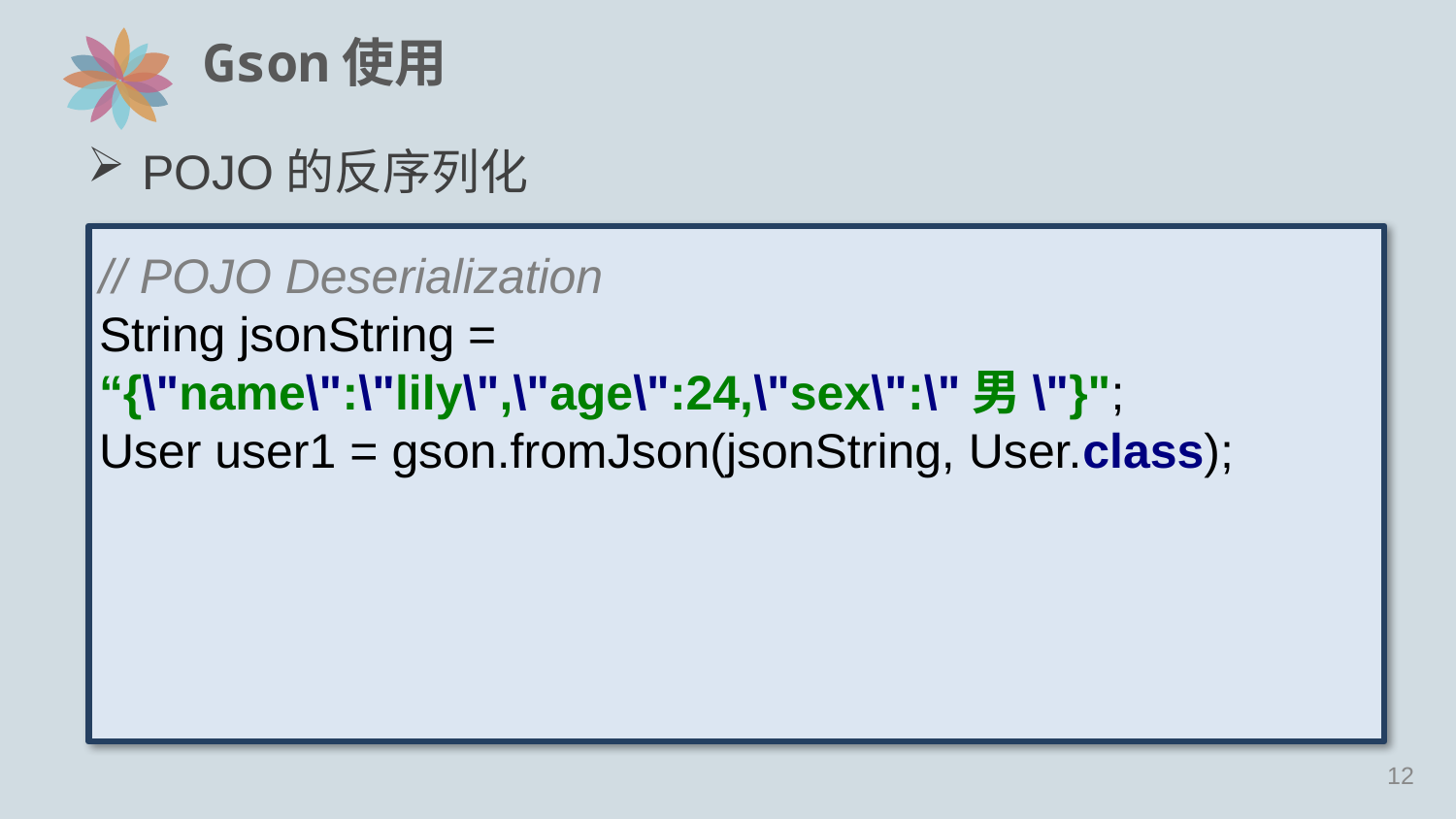

# Gson使用
POJO的反序列化
// POJO Deserialization
String jsonString = “{\"name\":\"lily\",\"age\":24,\"sex\":\"男\"}";
User user1 = gson.fromJson(jsonString, User.class);
12